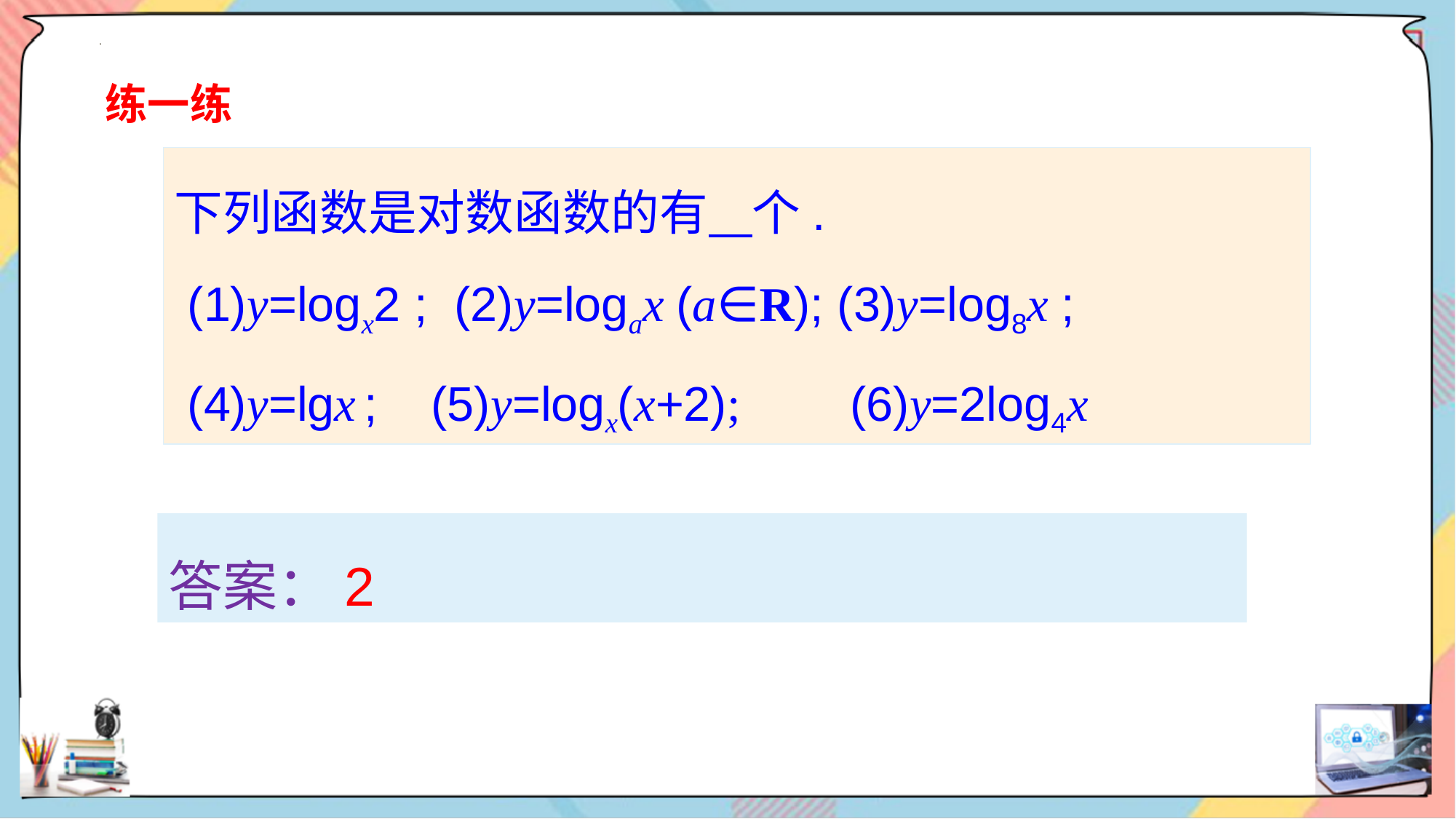

练一练
下列函数是对数函数的有    个.
 (1)y=logx2 ;  (2)y=logax (a∈R); (3)y=log8x ;
 (4)y=lgx ;    (5)y=logx(x+2);         (6)y=2log4x
答案：2